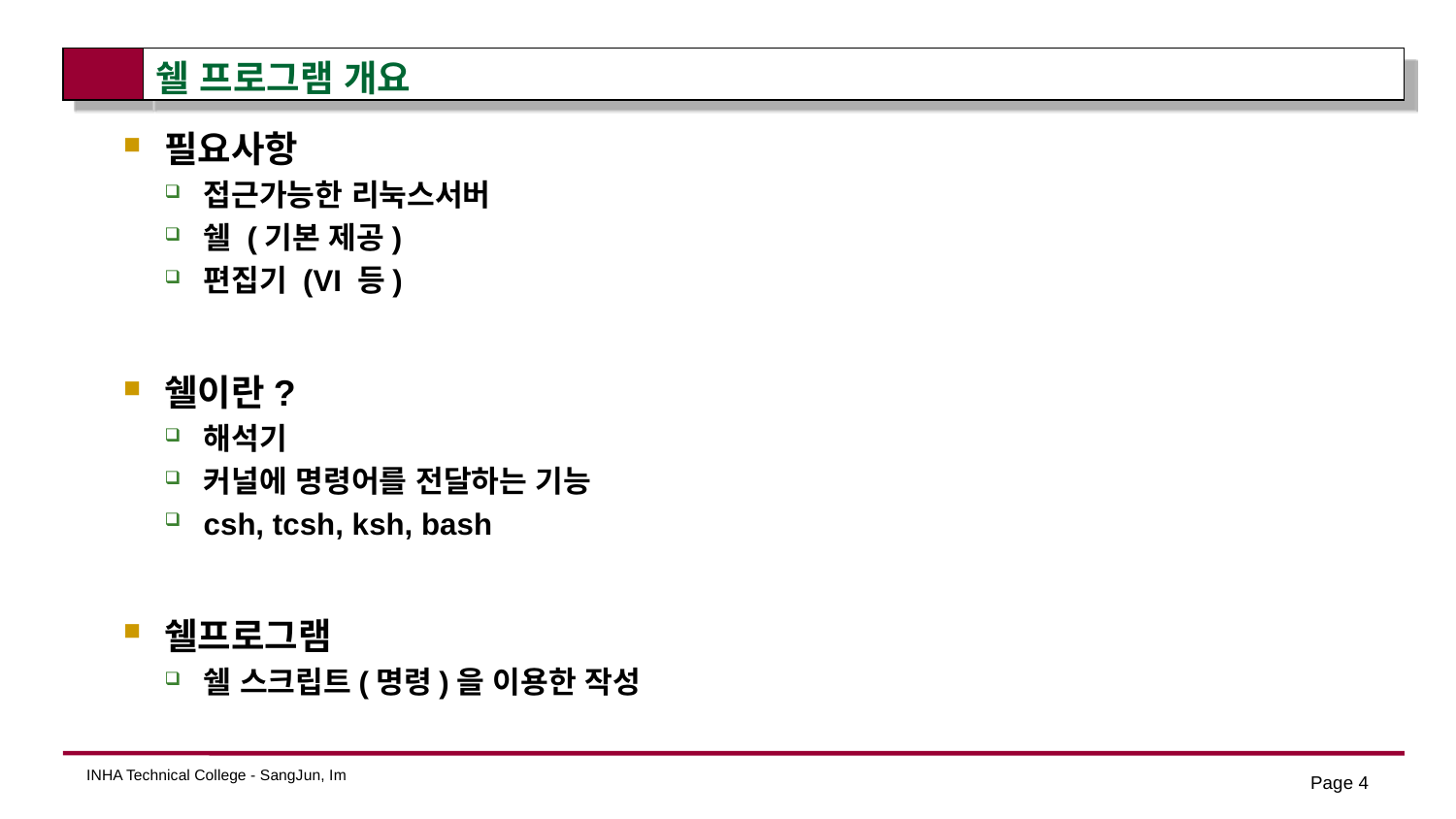

# 쉘 프로그램 개요
필요사항
접근가능한 리눅스서버
쉘 (기본 제공)
편집기 (VI 등)

쉘이란?
해석기
커널에 명령어를 전달하는 기능
csh, tcsh, ksh, bash

쉘프로그램
쉘 스크립트(명령)을 이용한 작성

Page 4